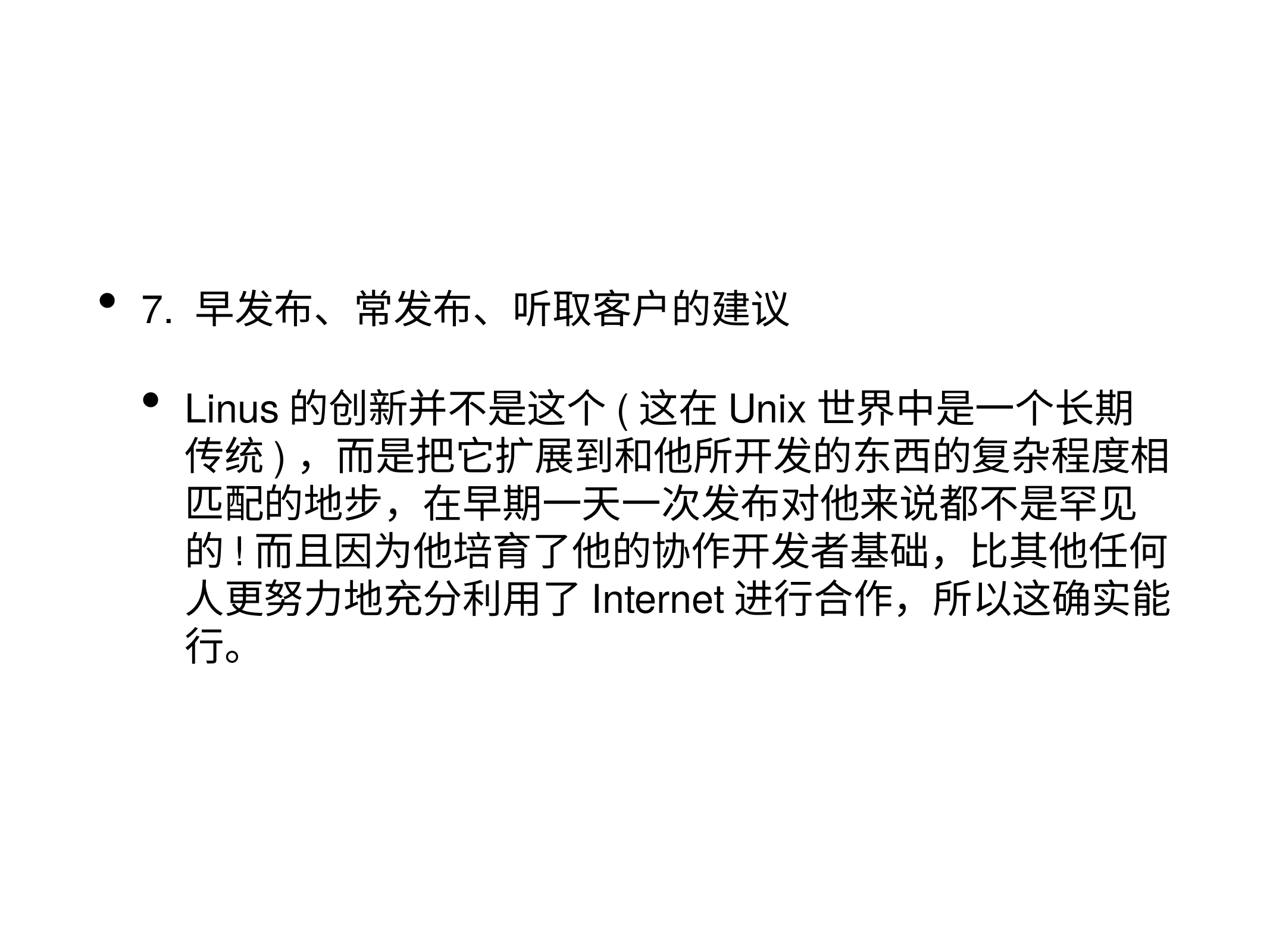

7. 早发布、常发布、听取客户的建议
Linus的创新并不是这个(这在Unix世界中是一个长期传统)，而是把它扩展到和他所开发的东西的复杂程度相匹配的地步，在早期一天一次发布对他来说都不是罕见的!而且因为他培育了他的协作开发者基础，比其他任何人更努力地充分利用了Internet进行合作，所以这确实能行。